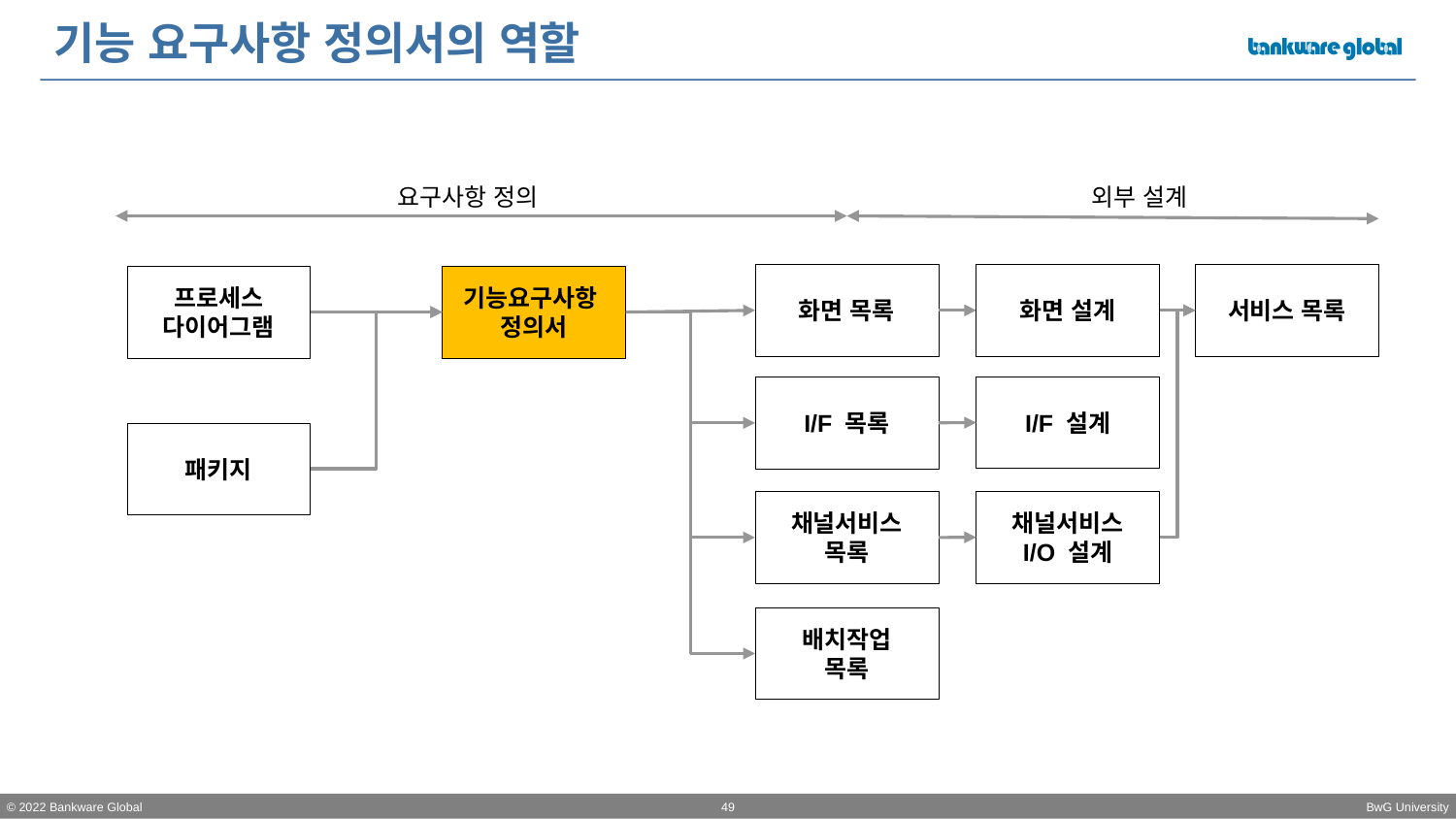

# 기능 요구사항 정의서의 역할
요구사항 정의
외부 설계
화면 목록
화면 설계
서비스 목록
프로세스
다이어그램
기능요구사항
정의서
I/F 설계
I/F 목록
패키지
채널서비스
I/O 설계
채널서비스
목록
배치작업
목록
49